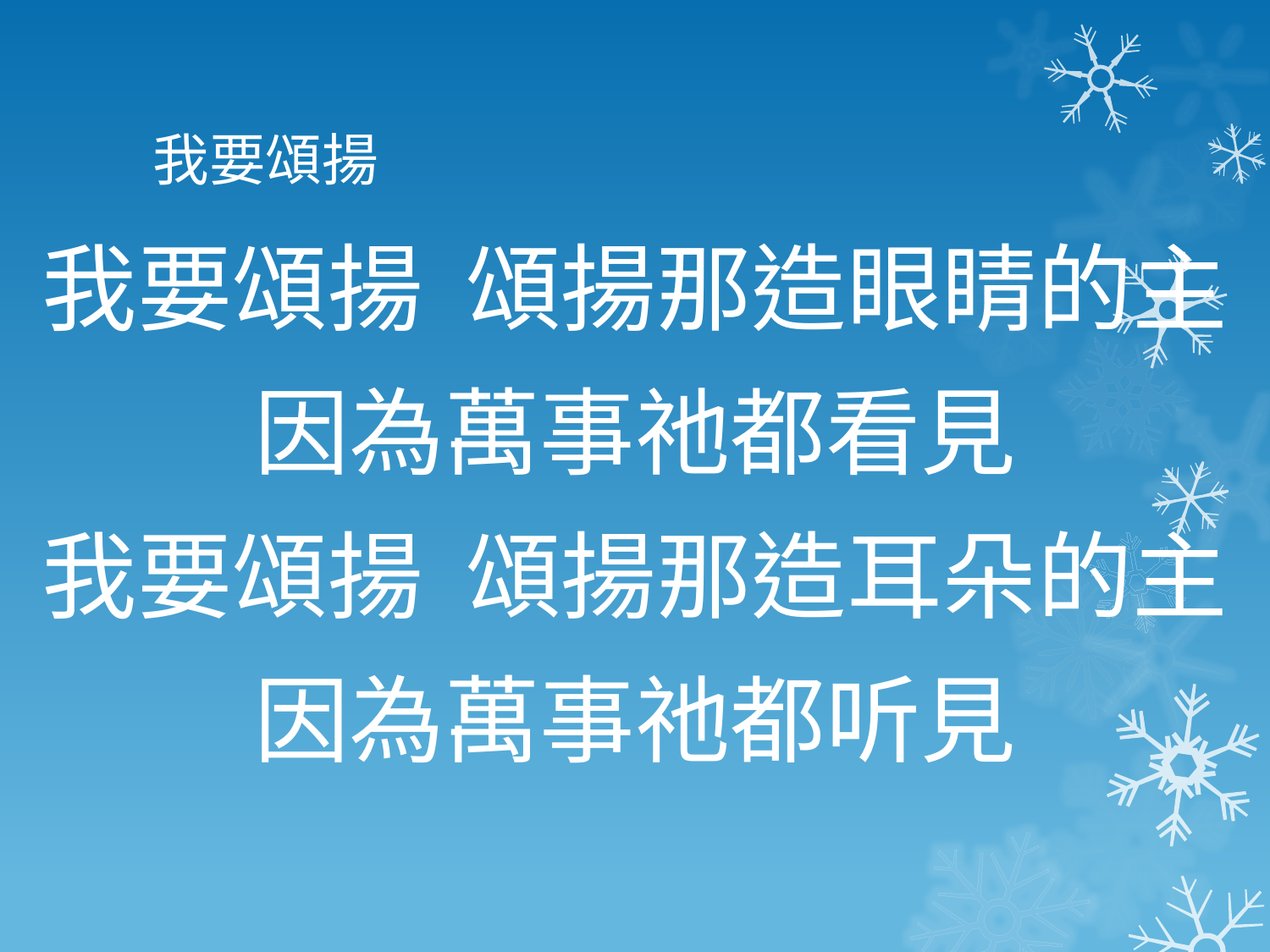

# 我要頌揚
我要頌揚  頌揚那造眼睛的主
因為萬事祂都看見
我要頌揚  頌揚那造耳朵的主
因為萬事祂都听見